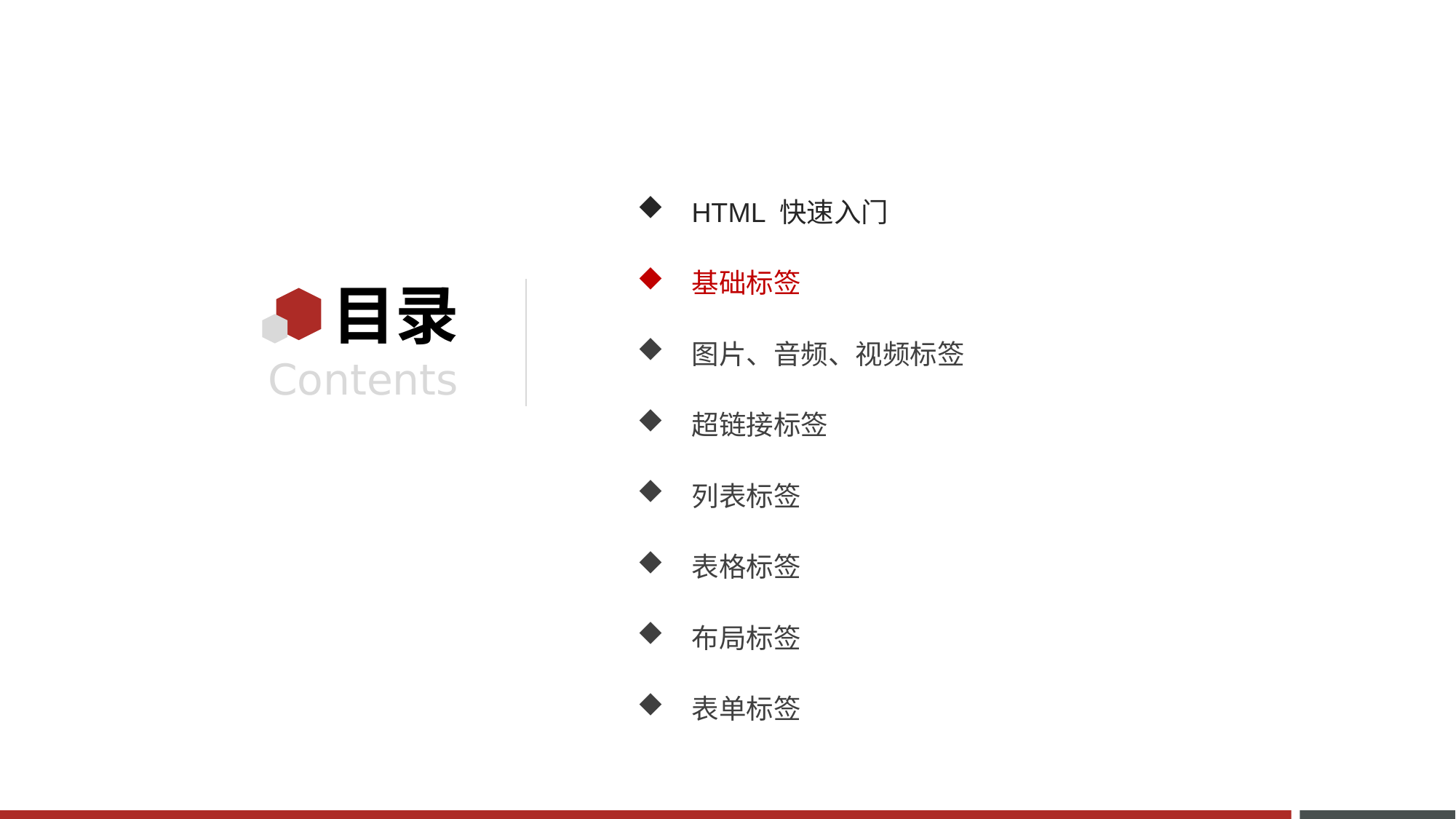

HTML 快速入门
基础标签
图片、音频、视频标签
超链接标签
列表标签
表格标签
布局标签
表单标签